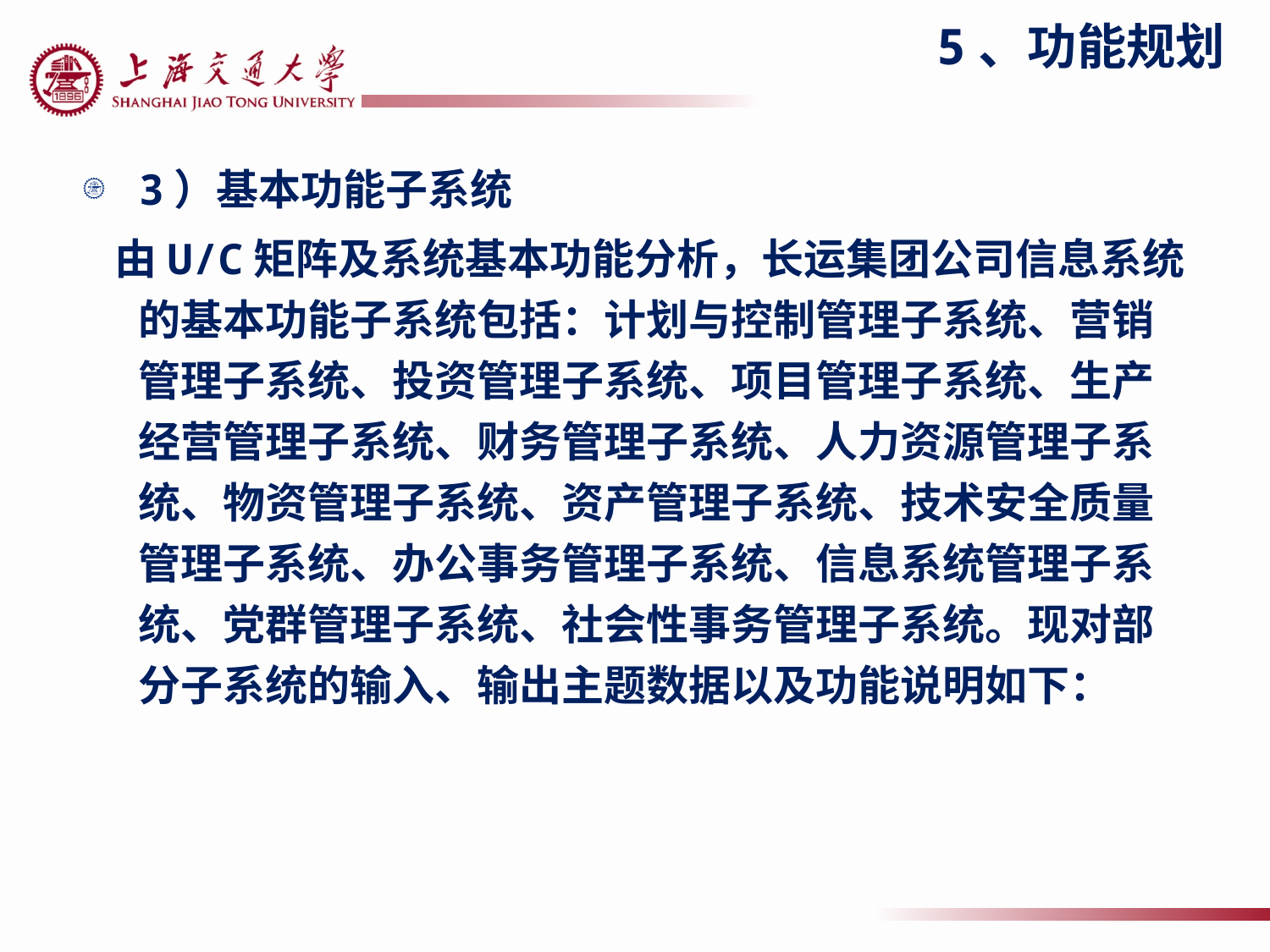

# 5、功能规划
3）基本功能子系统
   由U/C矩阵及系统基本功能分析，长运集团公司信息系统的基本功能子系统包括：计划与控制管理子系统、营销管理子系统、投资管理子系统、项目管理子系统、生产经营管理子系统、财务管理子系统、人力资源管理子系统、物资管理子系统、资产管理子系统、技术安全质量管理子系统、办公事务管理子系统、信息系统管理子系统、党群管理子系统、社会性事务管理子系统。现对部分子系统的输入、输出主题数据以及功能说明如下：
177